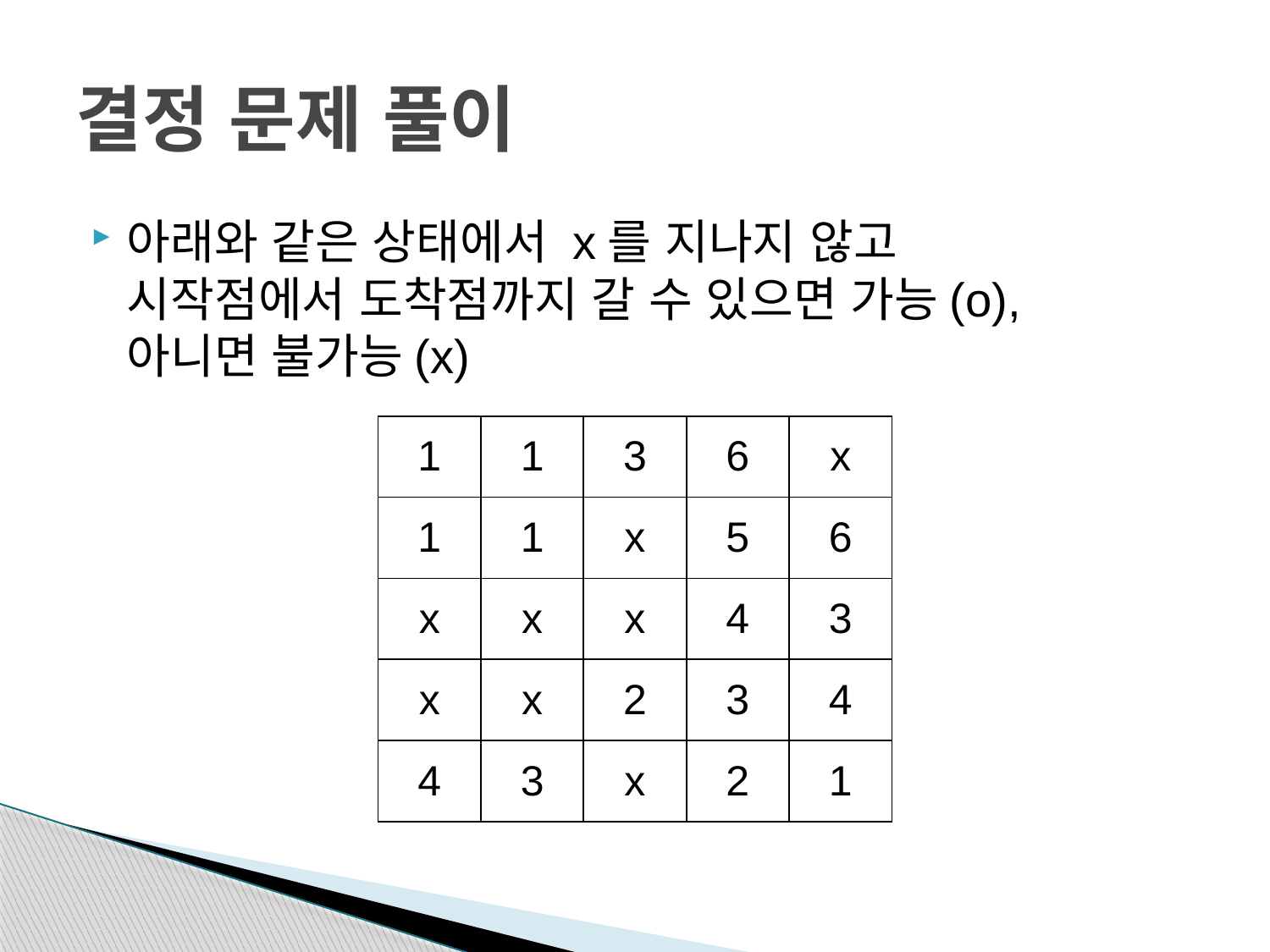

# 결정 문제 풀이
아래와 같은 상태에서 x를 지나지 않고
시작점에서 도착점까지 갈 수 있으면 가능(o),
아니면 불가능(x)
| 1 | 1 | 3 | 6 | x |
| --- | --- | --- | --- | --- |
| 1 | 1 | x | 5 | 6 |
| x | x | x | 4 | 3 |
| x | x | 2 | 3 | 4 |
| 4 | 3 | x | 2 | 1 |